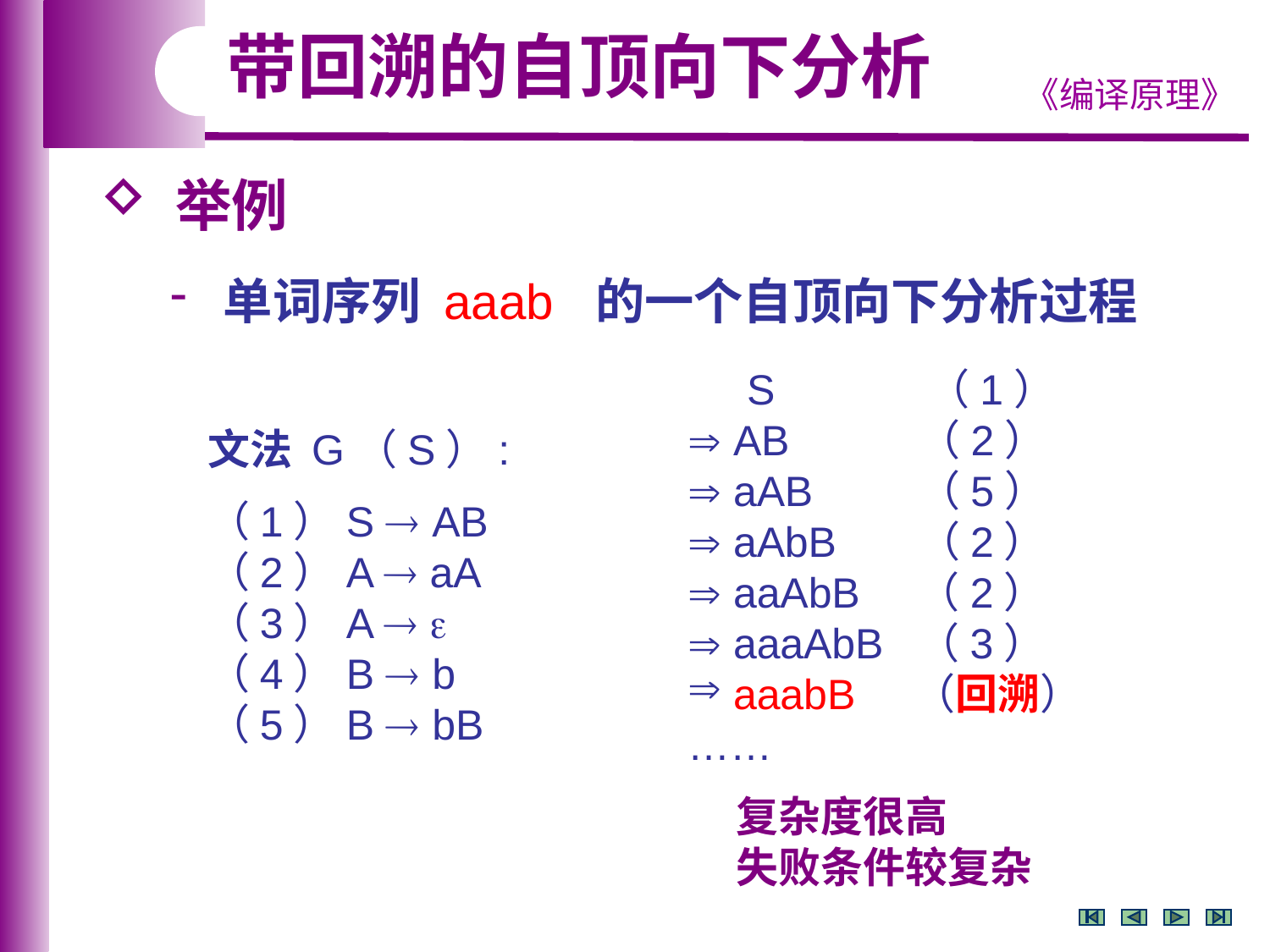

带回溯的自顶向下分析
 举例
 单词序列 aaab 的一个自顶向下分析过程
     S            （1）
⇒ AB          （2）
⇒ aAB        （5）
⇒ aAbB      （2）
⇒ aaAbB    （2）
⇒ aaaAbB  （3）
 aaabB    （回溯）
……

    复杂度很高
    失败条件较复杂
文法 G（S）:

（1）S → AB
（2）A → aA
（3）A → ε
（4）B → b
（5）B → bB